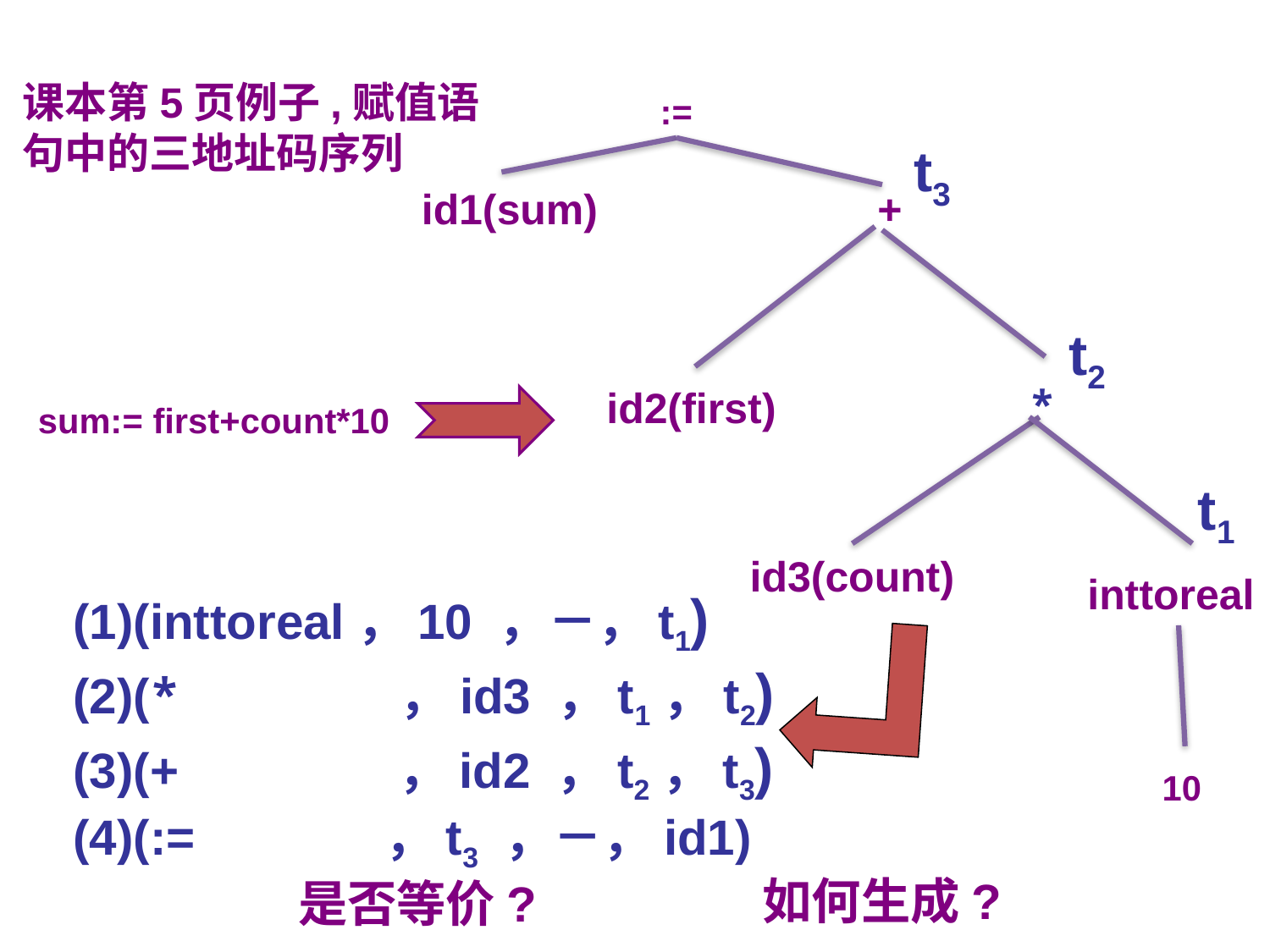

课本第5页例子,赋值语句中的三地址码序列
:=
t3
id1(sum)
+
t2
*
id2(first)

sum:= first+count*10
t1

(1)(inttoreal，10 ，－，t1)
(2)(*       ，id3 ，t1，t2)
(3)(+       ，id2 ，t2，t3)
(4)(:=      ，t3 ，－，id1)
id3(count)
inttoreal

10
如何生成?
是否等价?